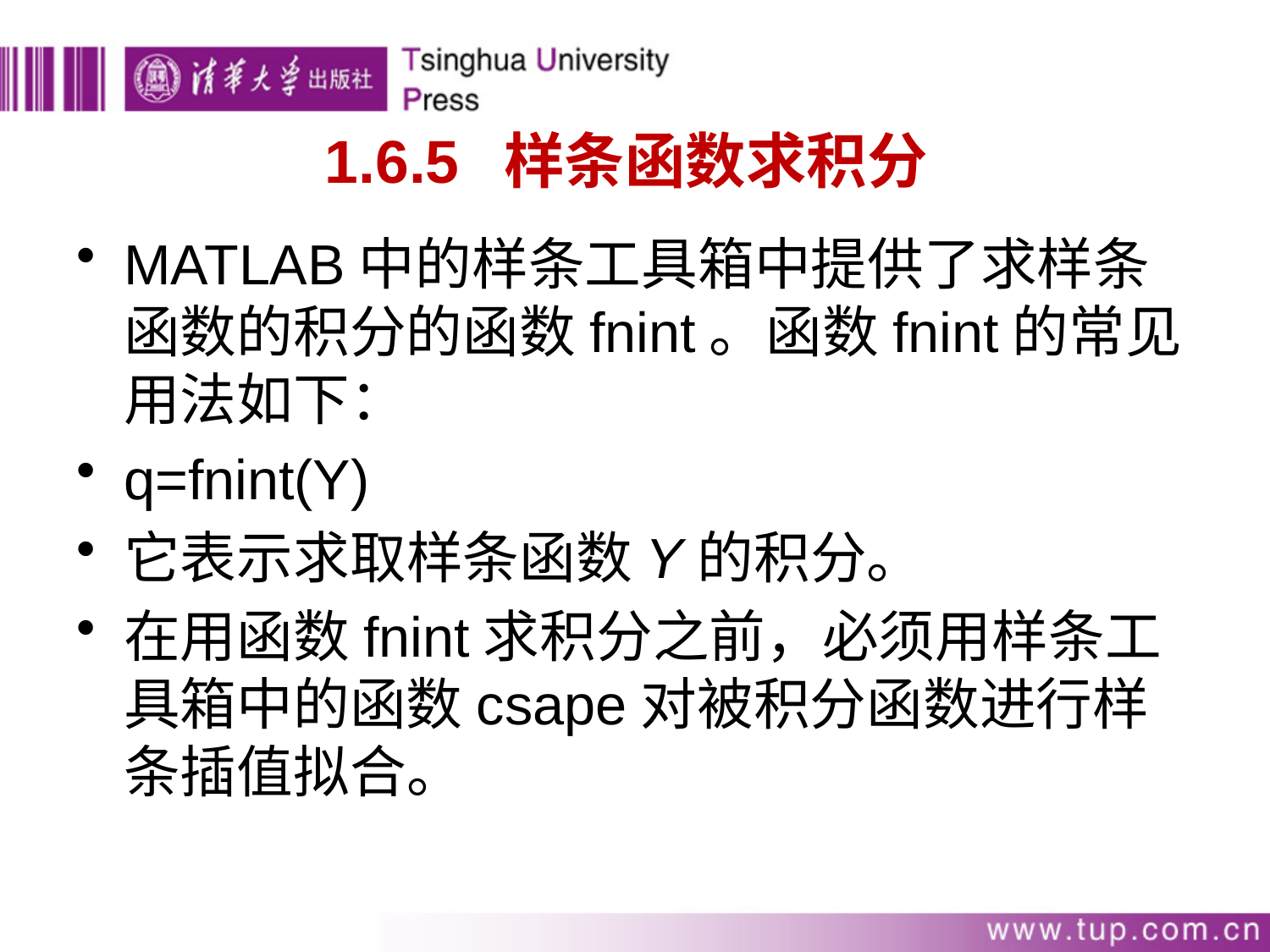

# 1.6.5  样条函数求积分
MATLAB中的样条工具箱中提供了求样条函数的积分的函数fnint。函数fnint的常见用法如下：
q=fnint(Y)
它表示求取样条函数Y的积分。
在用函数fnint求积分之前，必须用样条工具箱中的函数csape对被积分函数进行样条插值拟合。